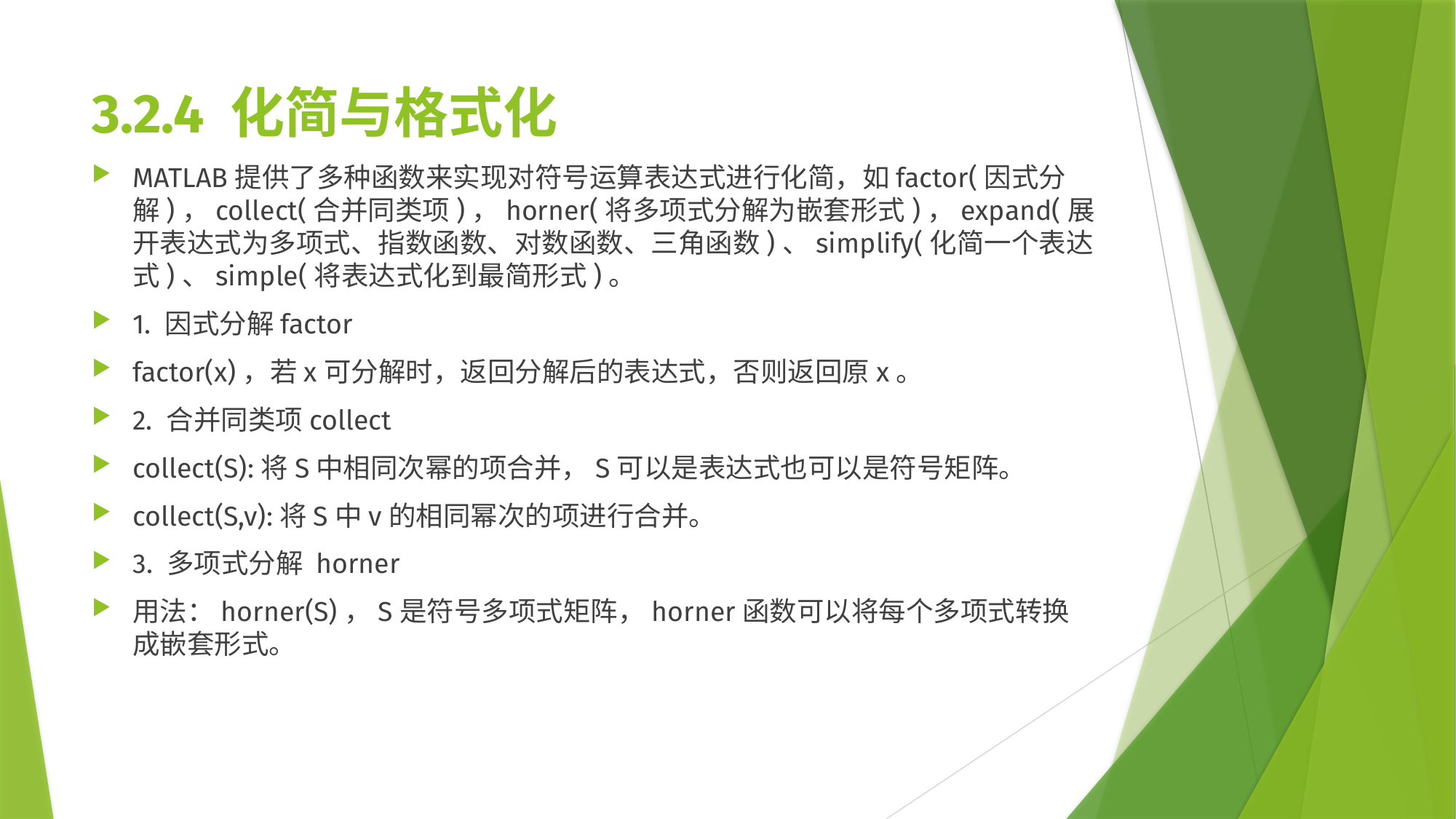

# 3.2.4 化简与格式化
MATLAB提供了多种函数来实现对符号运算表达式进行化简，如factor(因式分解)，collect(合并同类项)，horner(将多项式分解为嵌套形式)，expand(展开表达式为多项式、指数函数、对数函数、三角函数)、simplify(化简一个表达式)、simple(将表达式化到最简形式)。
1. 因式分解factor
factor(x)，若x可分解时，返回分解后的表达式，否则返回原x。
2. 合并同类项collect
collect(S):将S中相同次幂的项合并，S可以是表达式也可以是符号矩阵。
collect(S,v):将S中v的相同幂次的项进行合并。
3. 多项式分解 horner
用法：horner(S)，S是符号多项式矩阵，horner函数可以将每个多项式转换成嵌套形式。